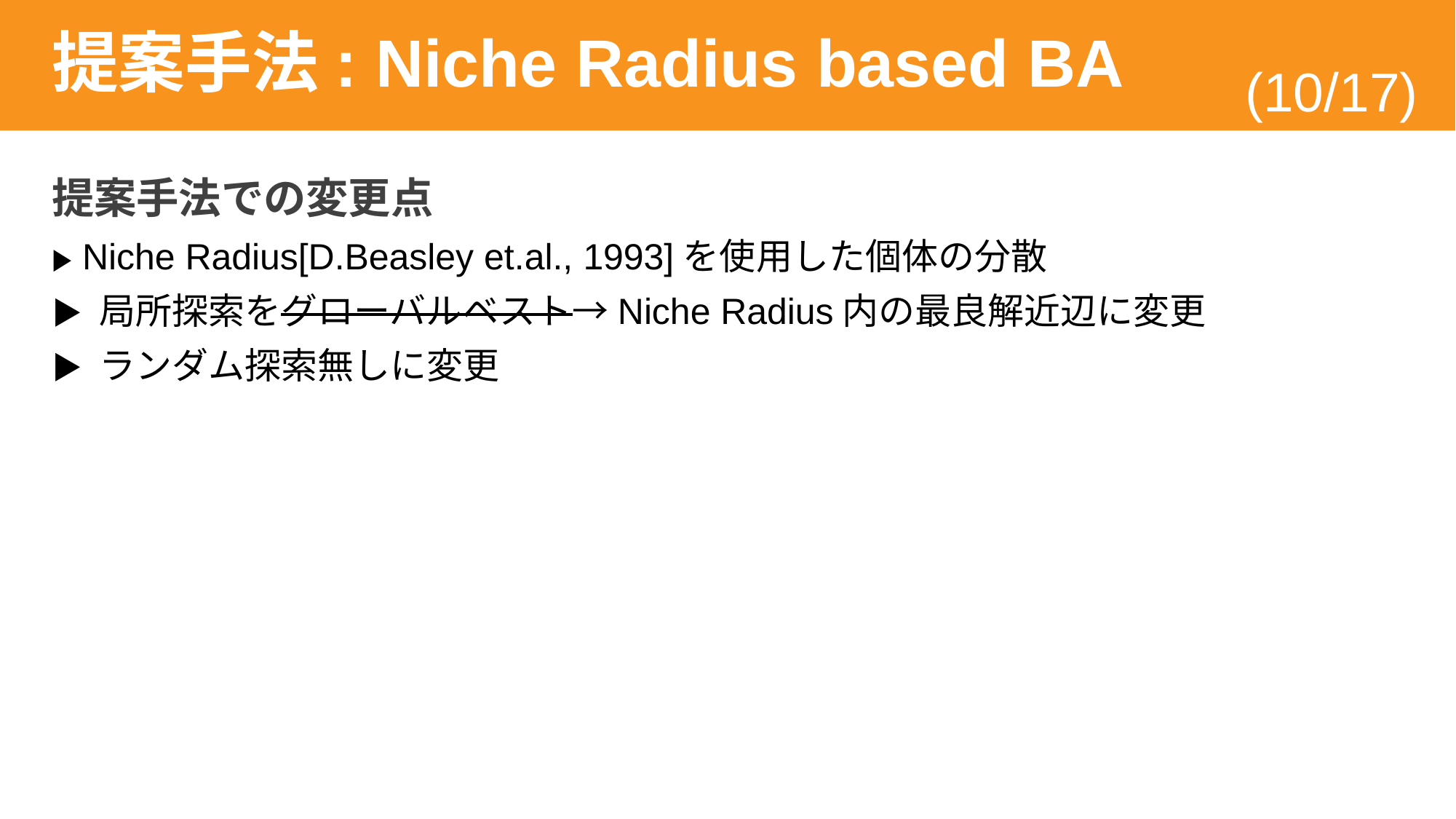

# 提案手法: Niche Radius based BA
(10/17)
提案手法での変更点
▶ Niche Radius[D.Beasley et.al., 1993]を使用した個体の分散
▶ 局所探索をグローバルベスト→Niche Radius内の最良解近辺に変更
▶ ランダム探索無しに変更